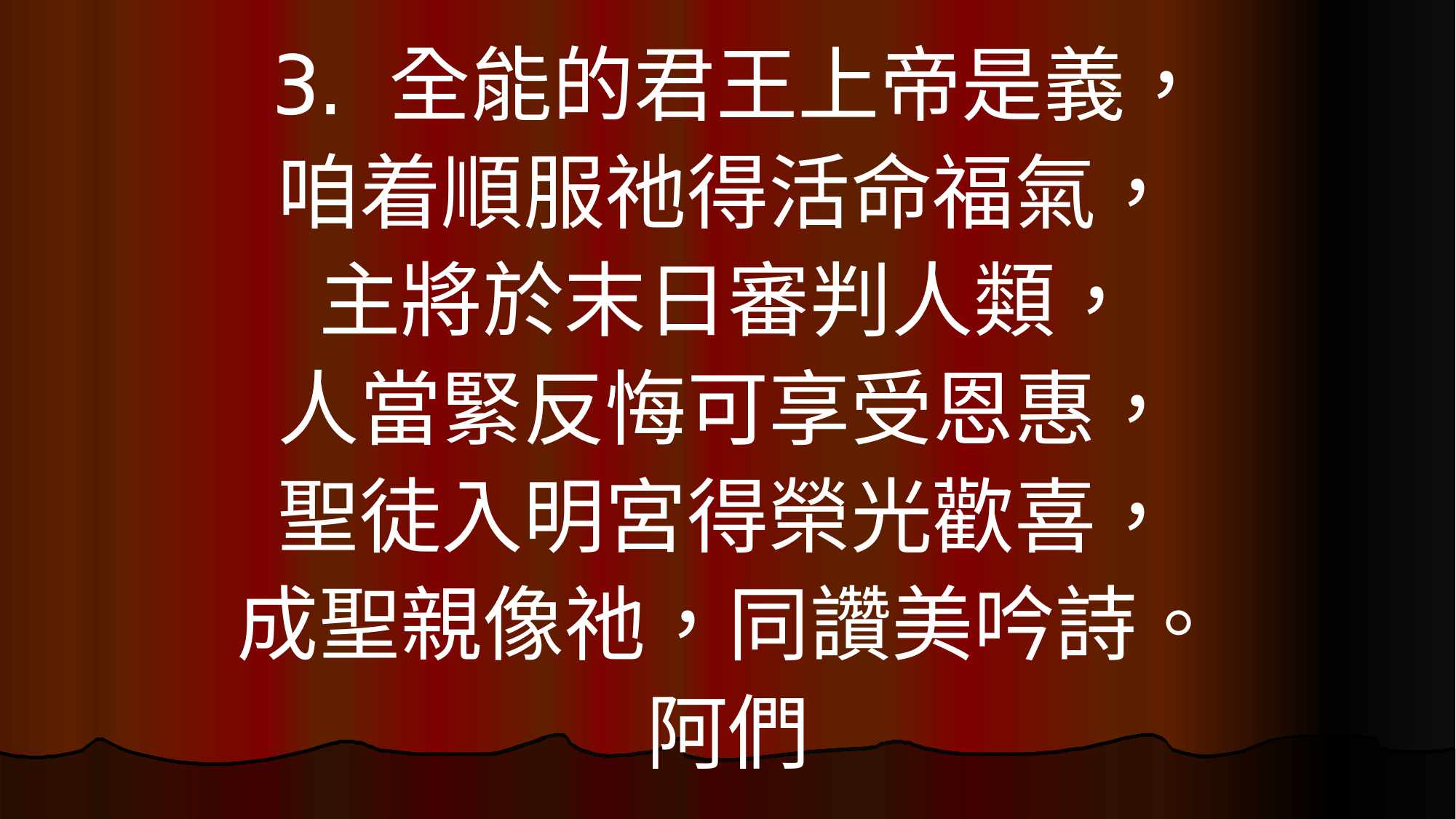

3. 全能的君王上帝是義，
咱着順服祂得活命福氣，
主將於末日審判人類，
人當緊反悔可享受恩惠，
聖徒入明宮得榮光歡喜，
成聖親像祂，同讚美吟詩。
阿們